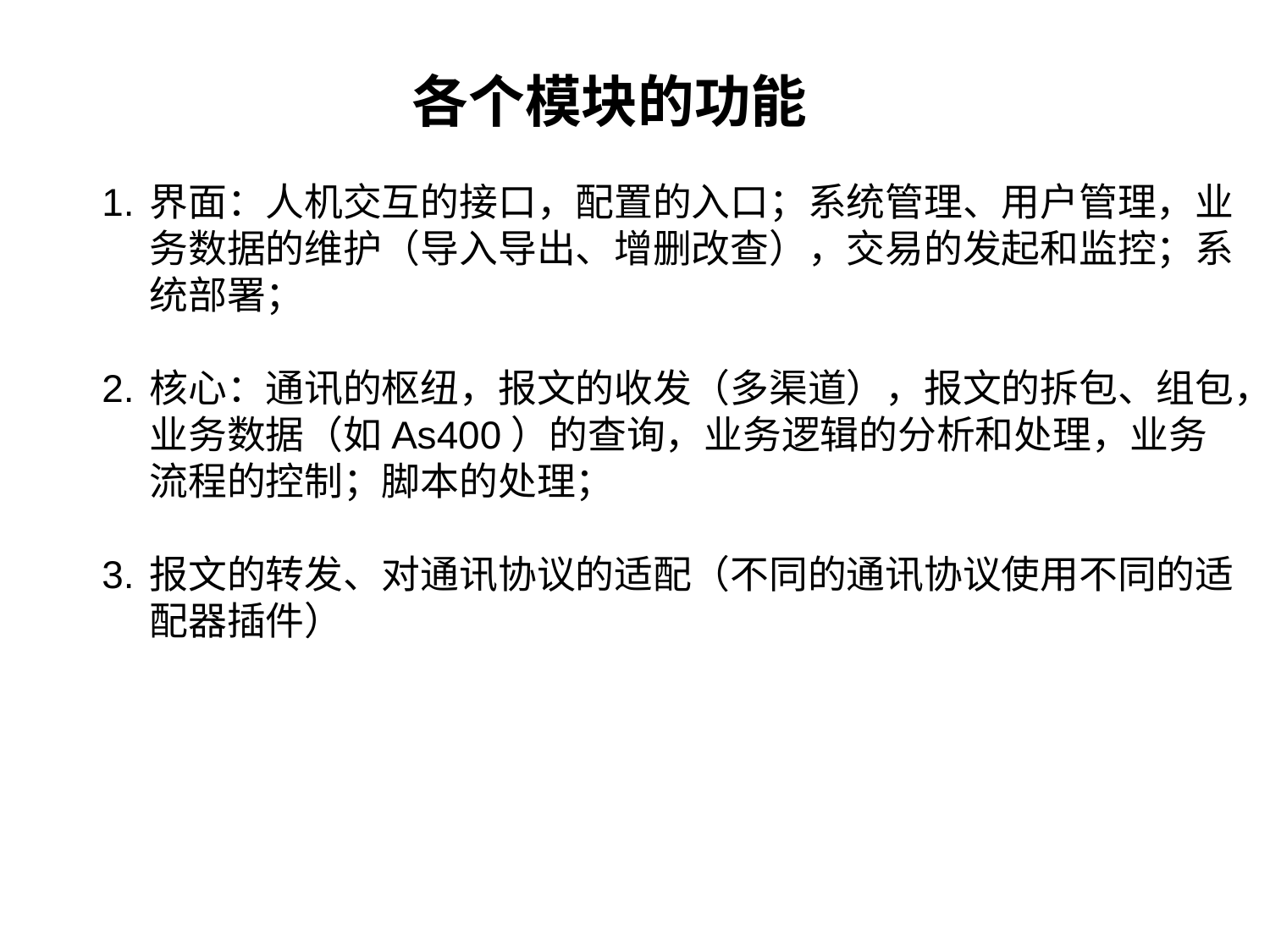

各个模块的功能
界面：人机交互的接口，配置的入口；系统管理、用户管理，业务数据的维护（导入导出、增删改查），交易的发起和监控；系统部署；

核心：通讯的枢纽，报文的收发（多渠道），报文的拆包、组包，业务数据（如As400）的查询，业务逻辑的分析和处理，业务流程的控制；脚本的处理；

报文的转发、对通讯协议的适配（不同的通讯协议使用不同的适配器插件）